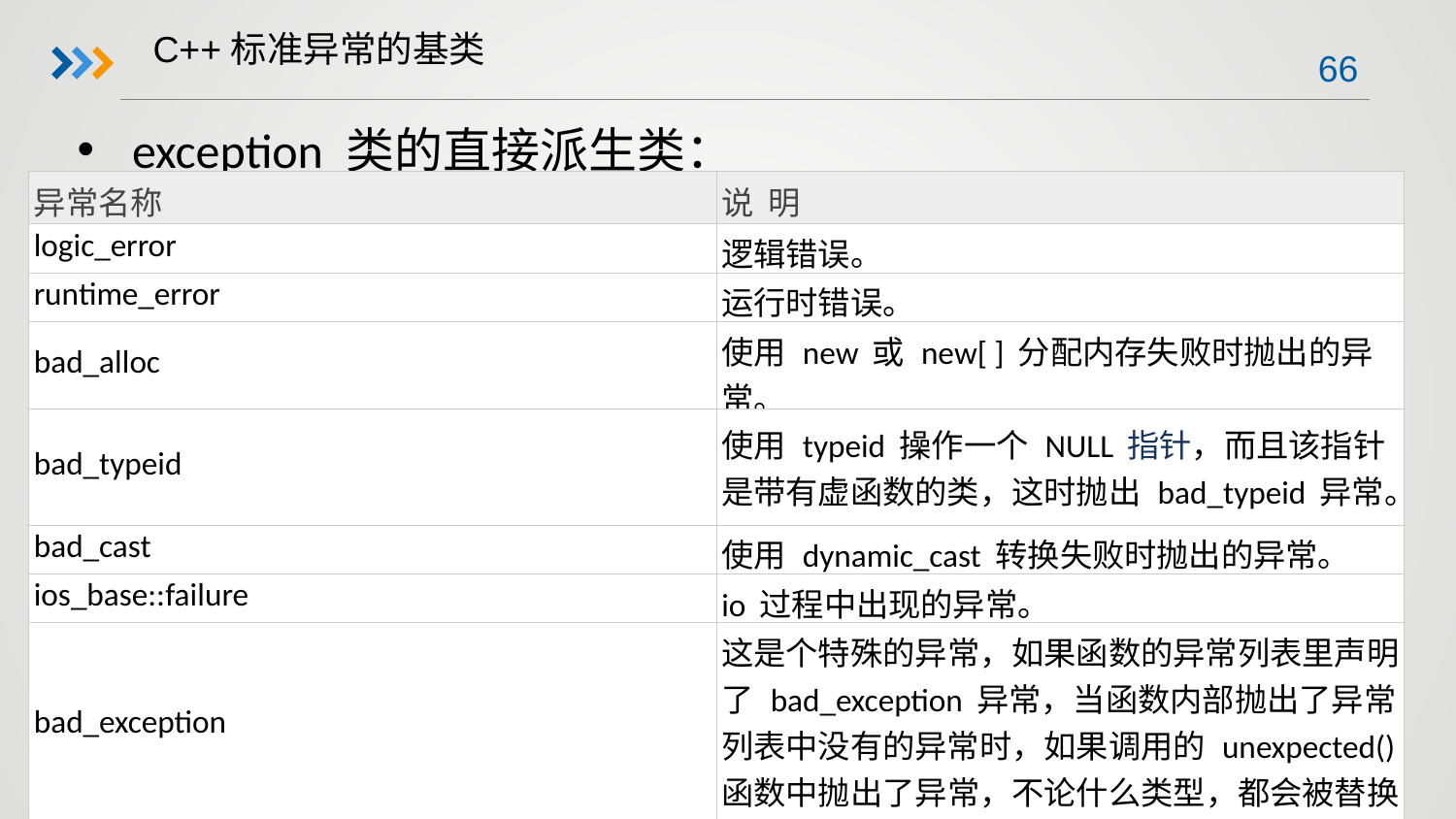

C++标准异常的基类

exception 类的直接派生类：
| 异常名称 | 说  明 |
| --- | --- |
| logic\_error | 逻辑错误。 |
| runtime\_error | 运行时错误。 |
| bad\_alloc | 使用 new 或 new[ ] 分配内存失败时抛出的异常。 |
| bad\_typeid | 使用 typeid 操作一个 NULL 指针，而且该指针是带有虚函数的类，这时抛出 bad\_typeid 异常。 |
| bad\_cast | 使用 dynamic\_cast 转换失败时抛出的异常。 |
| ios\_base::failure | io 过程中出现的异常。 |
| bad\_exception | 这是个特殊的异常，如果函数的异常列表里声明了 bad\_exception 异常，当函数内部抛出了异常列表中没有的异常时，如果调用的 unexpected() 函数中抛出了异常，不论什么类型，都会被替换为 bad\_exception 类型。 |